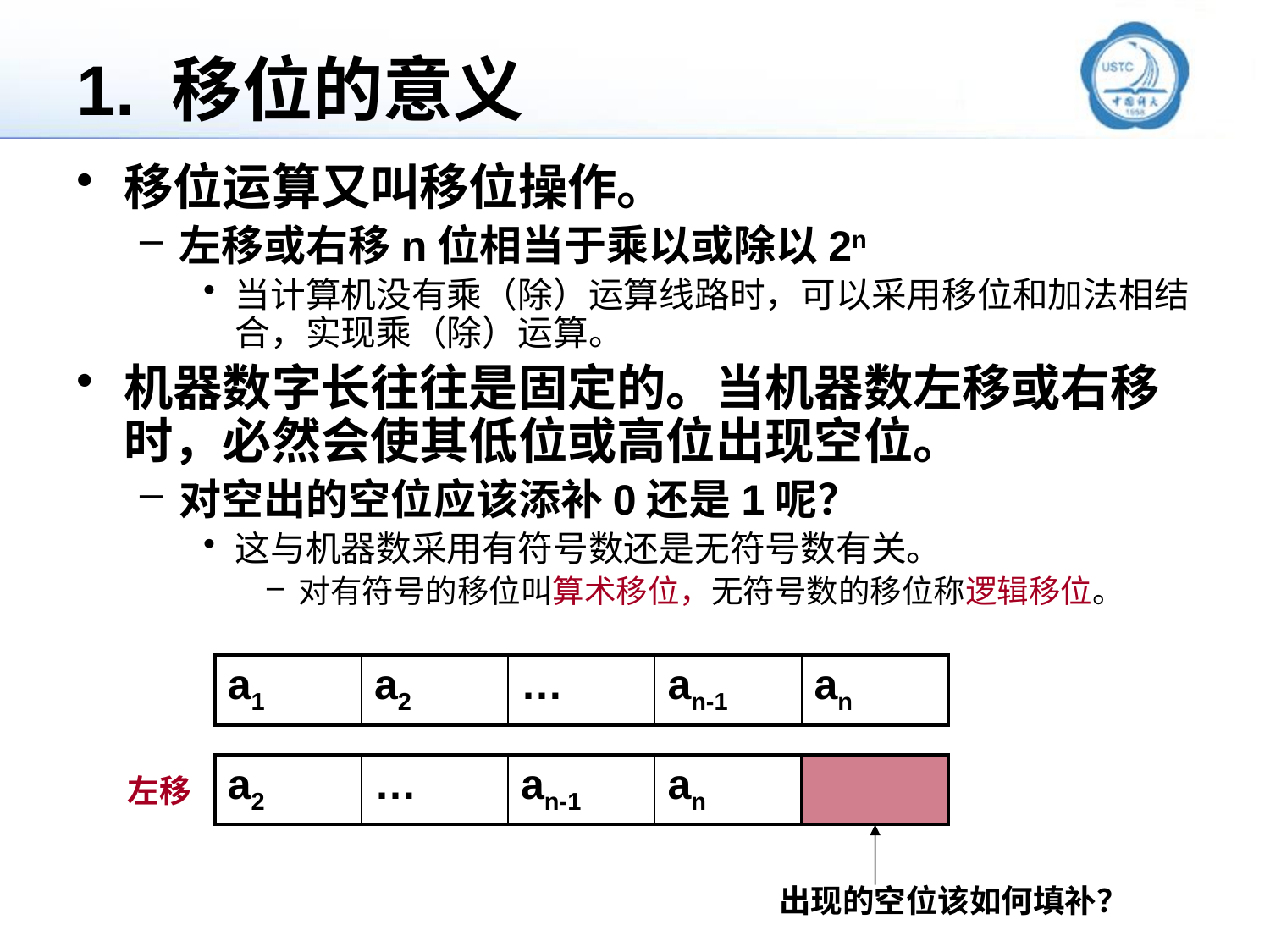

# 1. 移位的意义
移位运算又叫移位操作。
左移或右移n位相当于乘以或除以2n
当计算机没有乘（除）运算线路时，可以采用移位和加法相结合，实现乘（除）运算。
机器数字长往往是固定的。当机器数左移或右移时，必然会使其低位或高位出现空位。
对空出的空位应该添补0还是1呢？
这与机器数采用有符号数还是无符号数有关。
对有符号的移位叫算术移位，无符号数的移位称逻辑移位。
| a1 | a2 | … | an-1 | an |
| --- | --- | --- | --- | --- |
| a2 | … | an-1 | an |  |
| --- | --- | --- | --- | --- |
左移

出现的空位该如何填补？